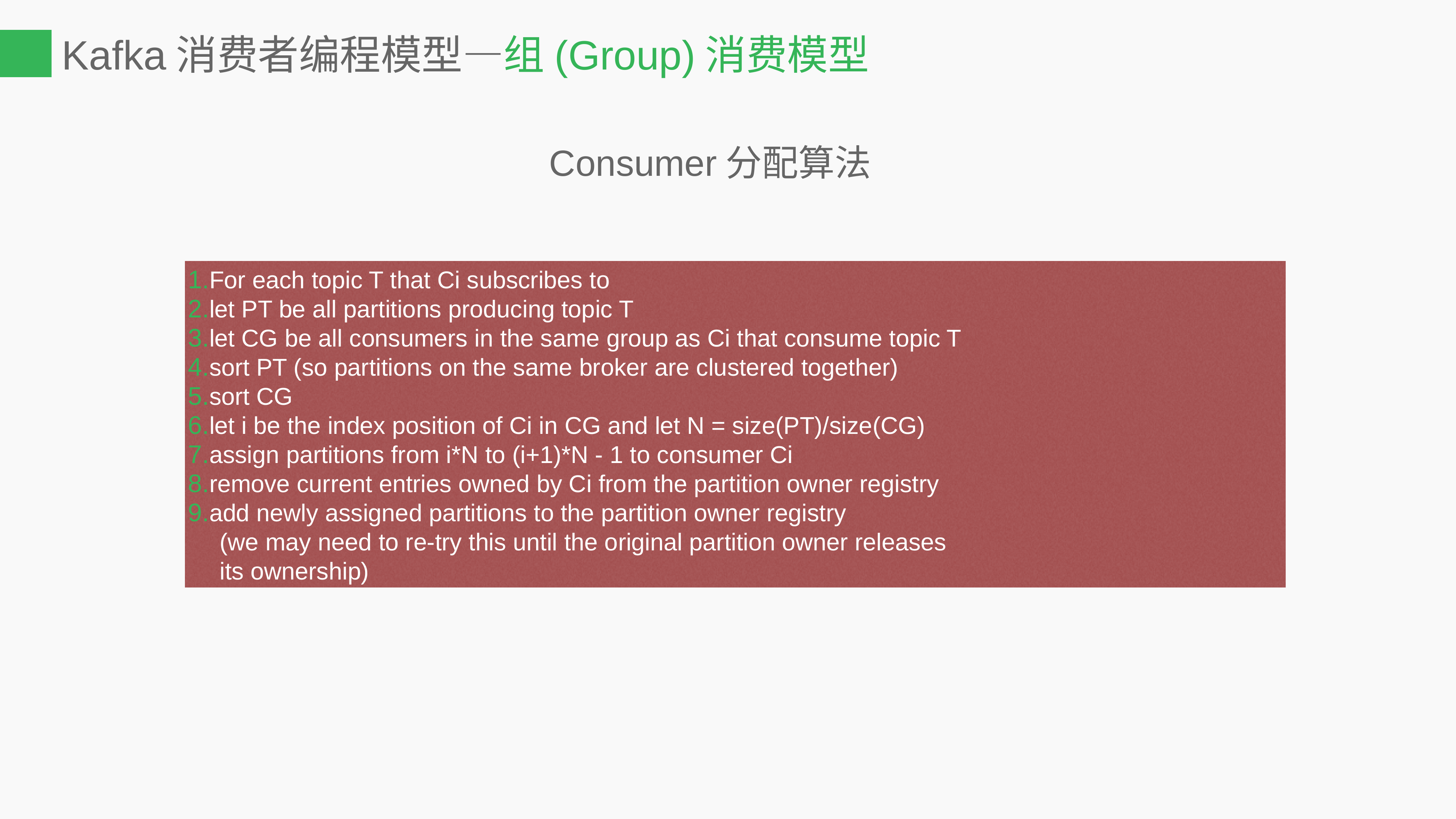

# Kafka消费者编程模型—组(Group)消费模型
Consumer分配算法
For each topic T that Ci subscribes to
let PT be all partitions producing topic T
let CG be all consumers in the same group as Ci that consume topic T
sort PT (so partitions on the same broker are clustered together)
sort CG
let i be the index position of Ci in CG and let N = size(PT)/size(CG)
assign partitions from i*N to (i+1)*N - 1 to consumer Ci
remove current entries owned by Ci from the partition owner registry
add newly assigned partitions to the partition owner registry
   (we may need to re-try this until the original partition owner releases
   its ownership)